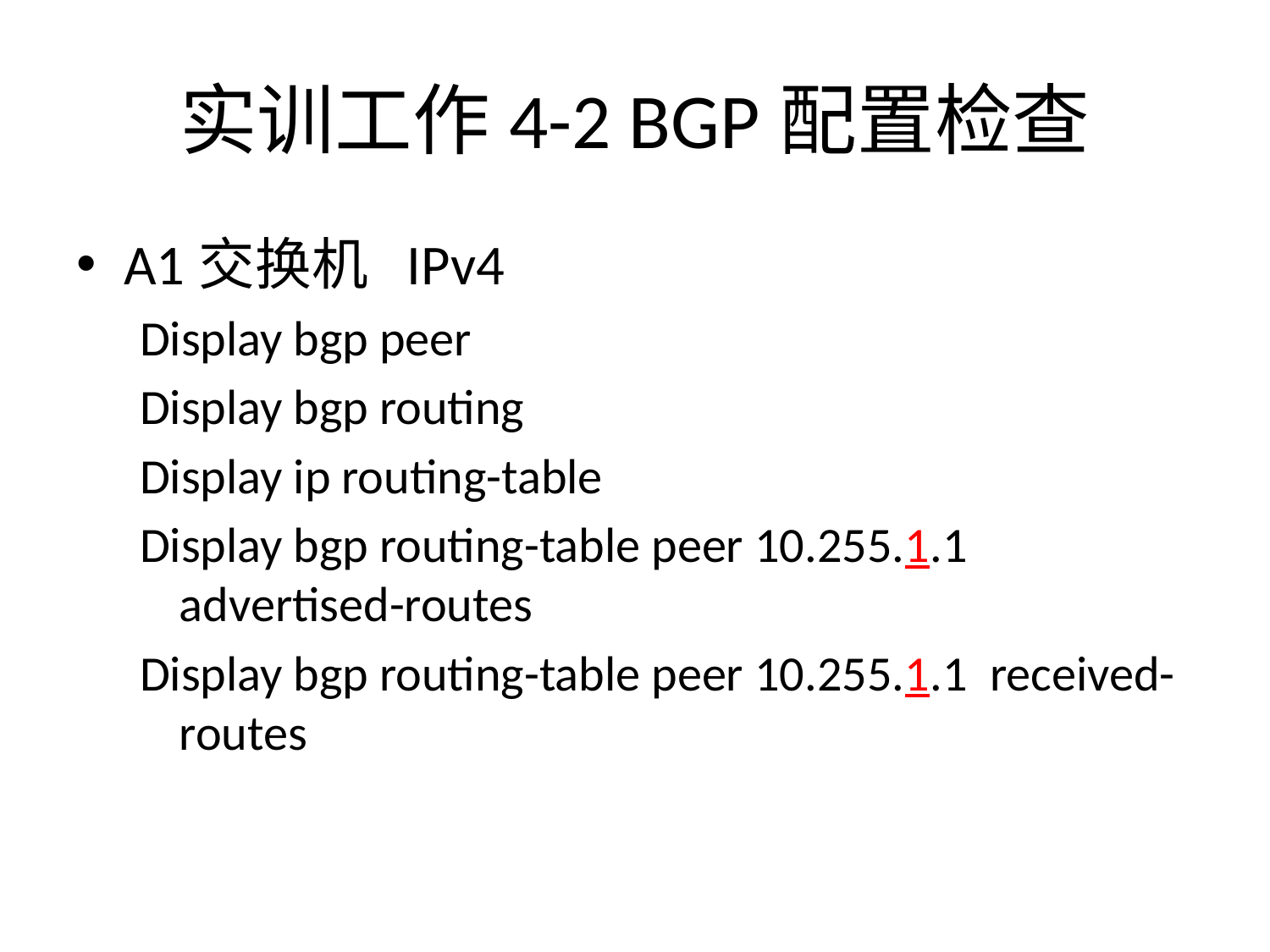

# 实训工作4-2 BGP配置检查
A1交换机  IPv4
Display bgp peer
Display bgp routing
Display ip routing-table
Display bgp routing-table peer 10.255.1.1 advertised-routes
Display bgp routing-table peer 10.255.1.1  received-routes